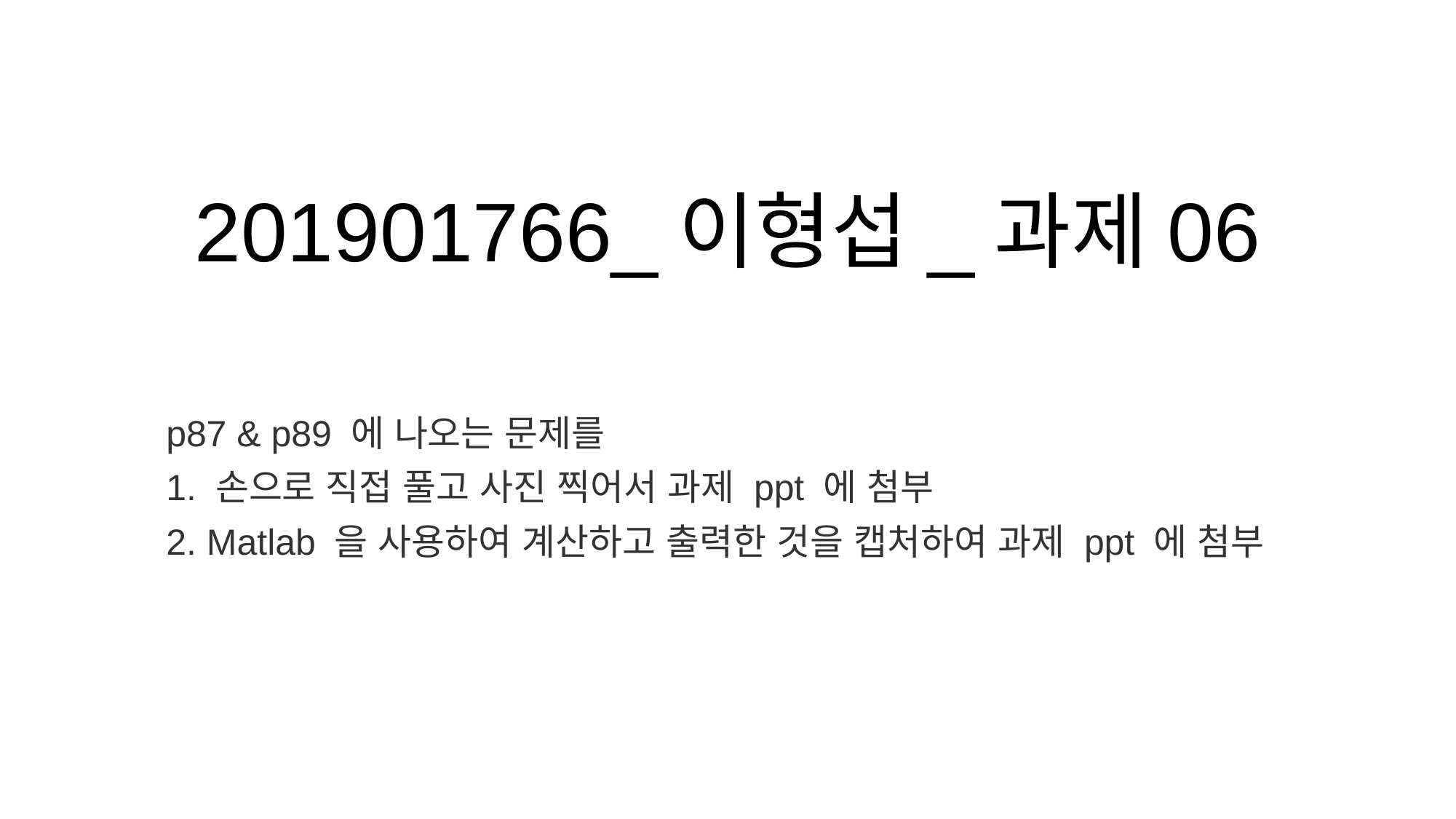

# 201901766_이형섭_과제06
p87 & p89 에 나오는 문제를
1. 손으로 직접 풀고 사진 찍어서 과제 ppt 에 첨부
2. Matlab 을 사용하여 계산하고 출력한 것을 캡처하여 과제 ppt 에 첨부